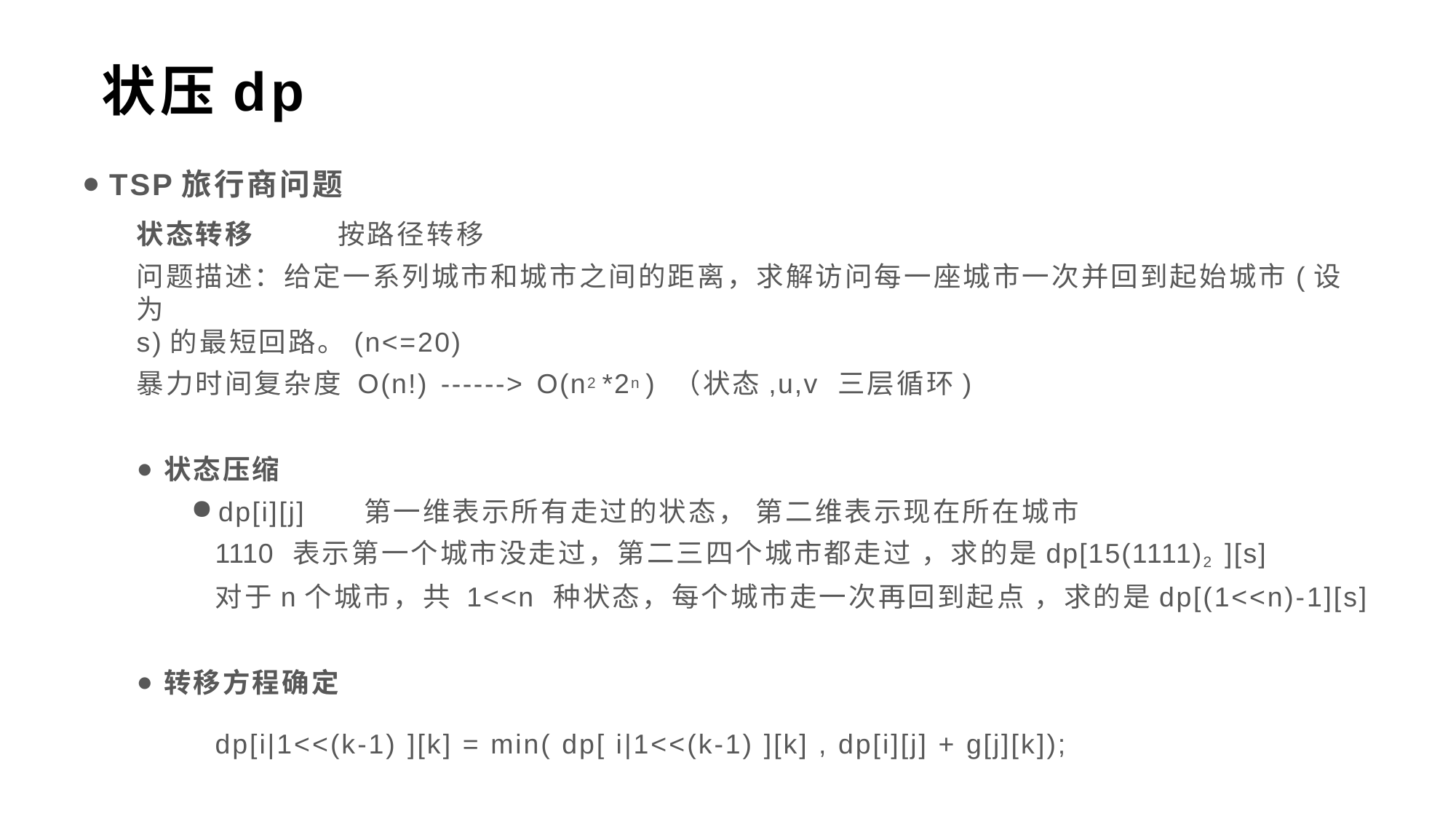

状压dp
TSP旅行商问题
状态转移	按路径转移
问题描述：给定一系列城市和城市之间的距离，求解访问每一座城市一次并回到起始城市(设为
s)的最短回路。(n<=20)
暴力时间复杂度 O(n!) ------> O(n2 *2n ) （状态,u,v 三层循环)

状态压缩
dp[i][j]	第一维表示所有走过的状态， 第二维表示现在所在城市
1110 表示第一个城市没走过，第二三四个城市都走过 ，求的是dp[15(1111)2 ][s]
对于n个城市，共 1<<n 种状态，每个城市走一次再回到起点 ，求的是dp[(1<<n)-1][s]

转移方程确定

dp[i|1<<(k-1) ][k] = min( dp[ i|1<<(k-1) ][k] , dp[i][j] + g[j][k]);